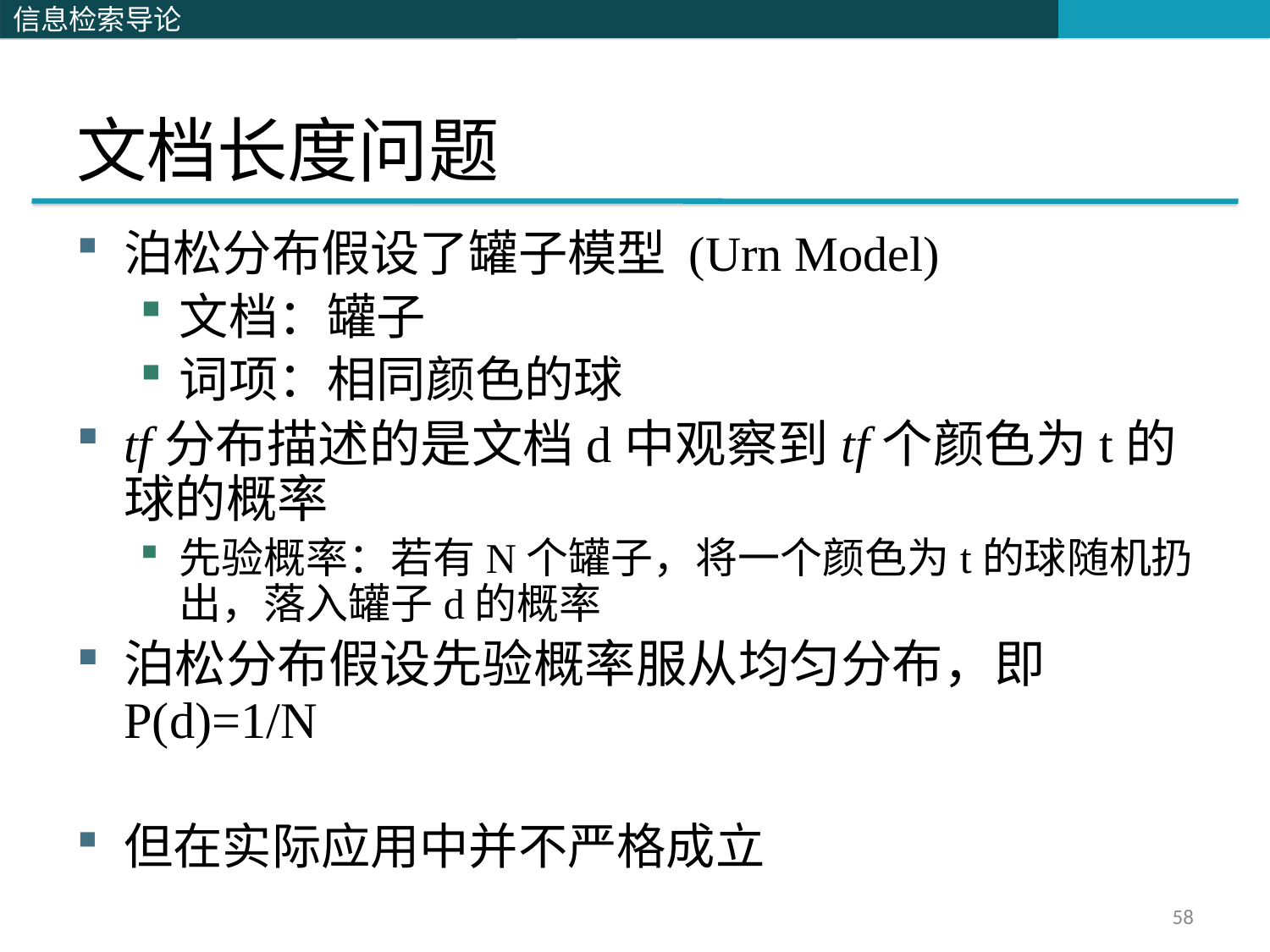

# 文档长度问题
泊松分布假设了罐子模型 (Urn Model)
文档：罐子
词项：相同颜色的球
tf分布描述的是文档d中观察到tf个颜色为t的球的概率
先验概率：若有N个罐子，将一个颜色为t的球随机扔出，落入罐子d的概率
泊松分布假设先验概率服从均匀分布，即P(d)=1/N

但在实际应用中并不严格成立
58